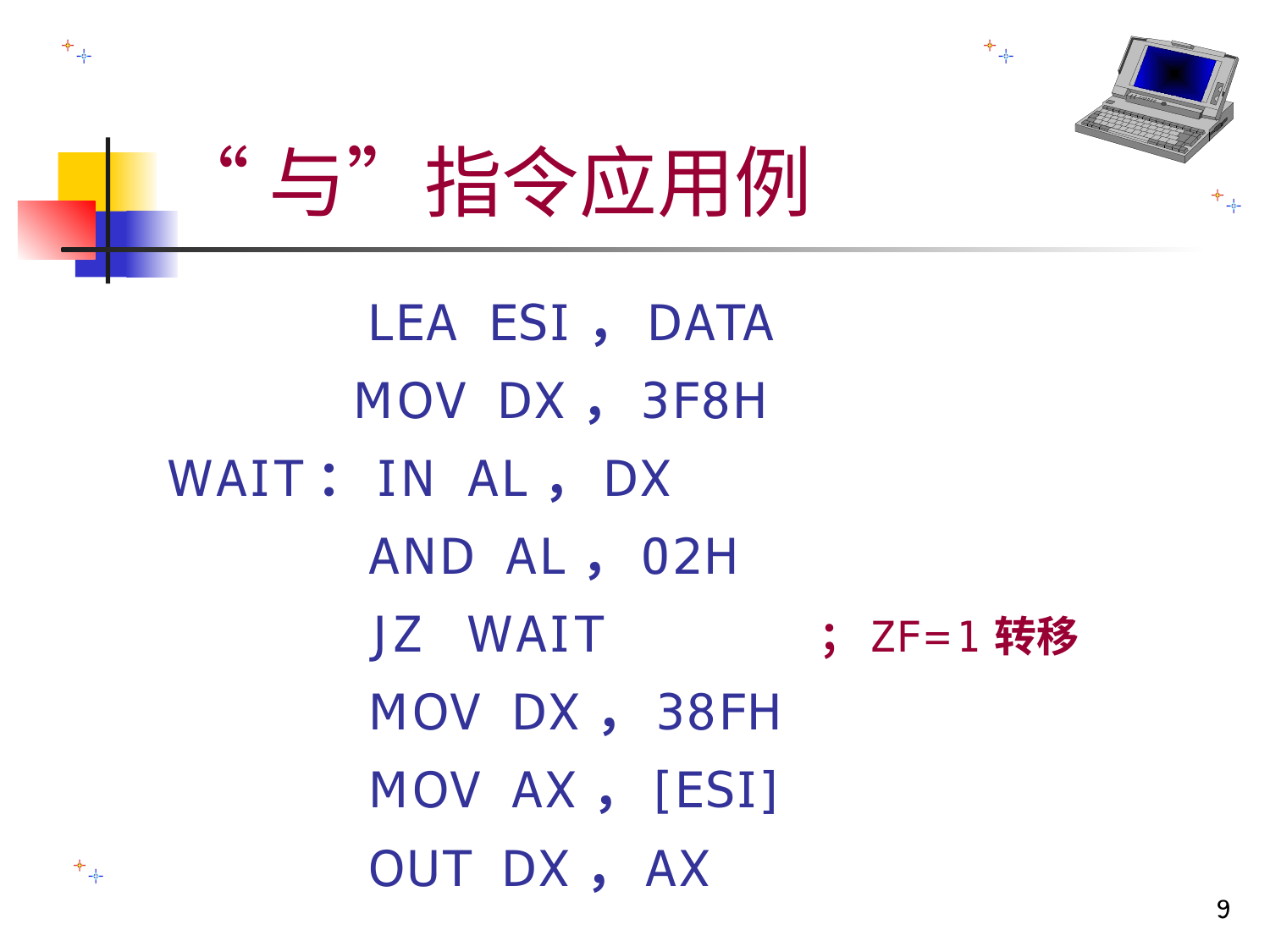

# “与”指令应用例
             LEA  ESI，DATA
             MOV  DX，3F8H
WAIT：IN  AL，DX
              AND  AL，02H
              JZ   WAIT              ；ZF=1转移
              MOV  DX，38FH
              MOV  AX，[ESI]
              OUT  DX，AX
9